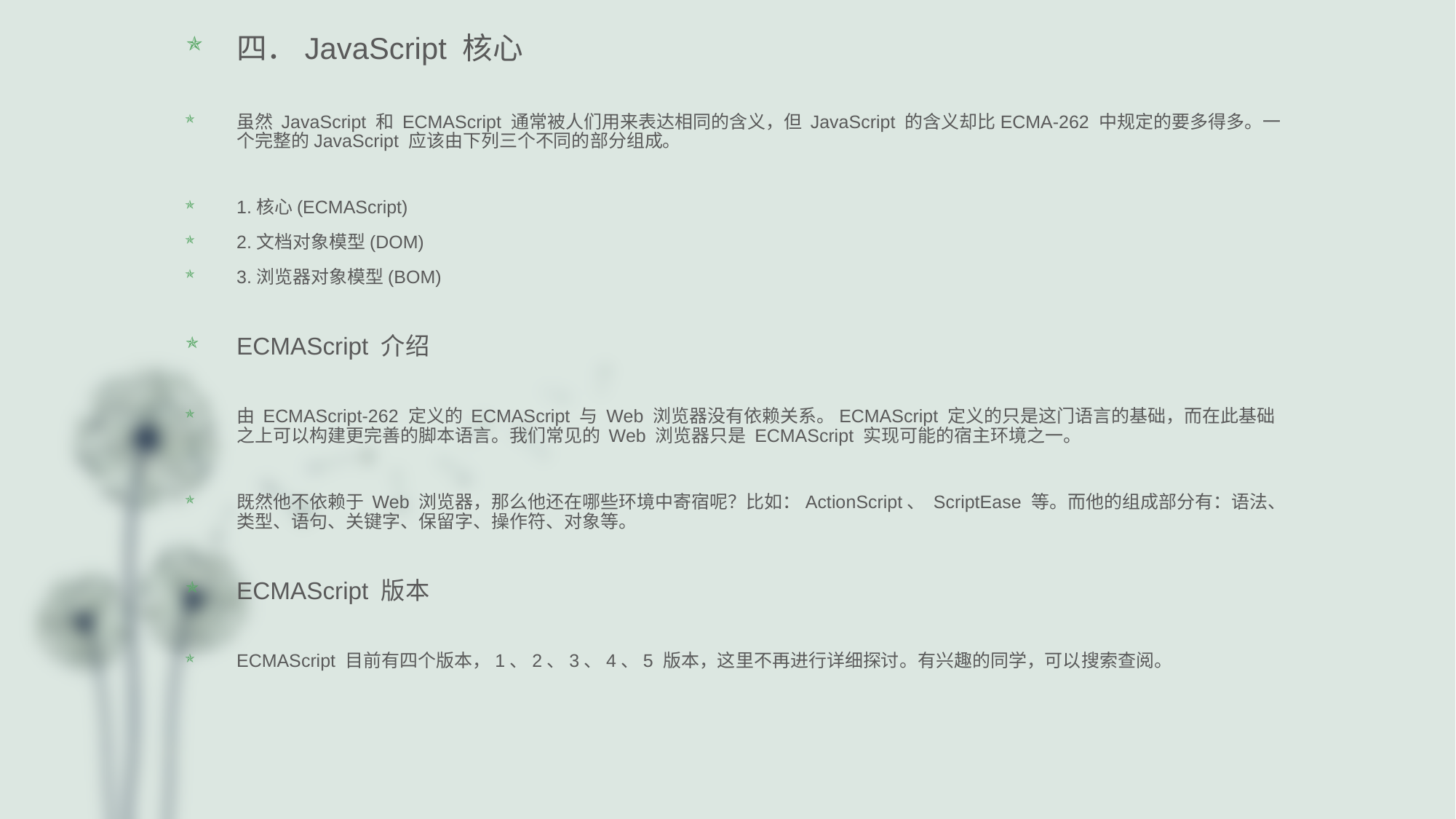

四．JavaScript 核心

虽然 JavaScript 和 ECMAScript 通常被人们用来表达相同的含义，但 JavaScript 的含义却比ECMA-262 中规定的要多得多。一个完整的JavaScript 应该由下列三个不同的部分组成。

1.核心(ECMAScript)
2.文档对象模型(DOM)
3.浏览器对象模型(BOM)

ECMAScript 介绍

由 ECMAScript-262 定义的 ECMAScript 与 Web 浏览器没有依赖关系。ECMAScript 定义的只是这门语言的基础，而在此基础之上可以构建更完善的脚本语言。我们常见的 Web 浏览器只是 ECMAScript 实现可能的宿主环境之一。

既然他不依赖于 Web 浏览器，那么他还在哪些环境中寄宿呢？比如：ActionScript、 ScriptEase 等。而他的组成部分有：语法、类型、语句、关键字、保留字、操作符、对象等。

ECMAScript 版本

ECMAScript 目前有四个版本，1、2、3、4、5 版本，这里不再进行详细探讨。有兴趣的同学，可以搜索查阅。